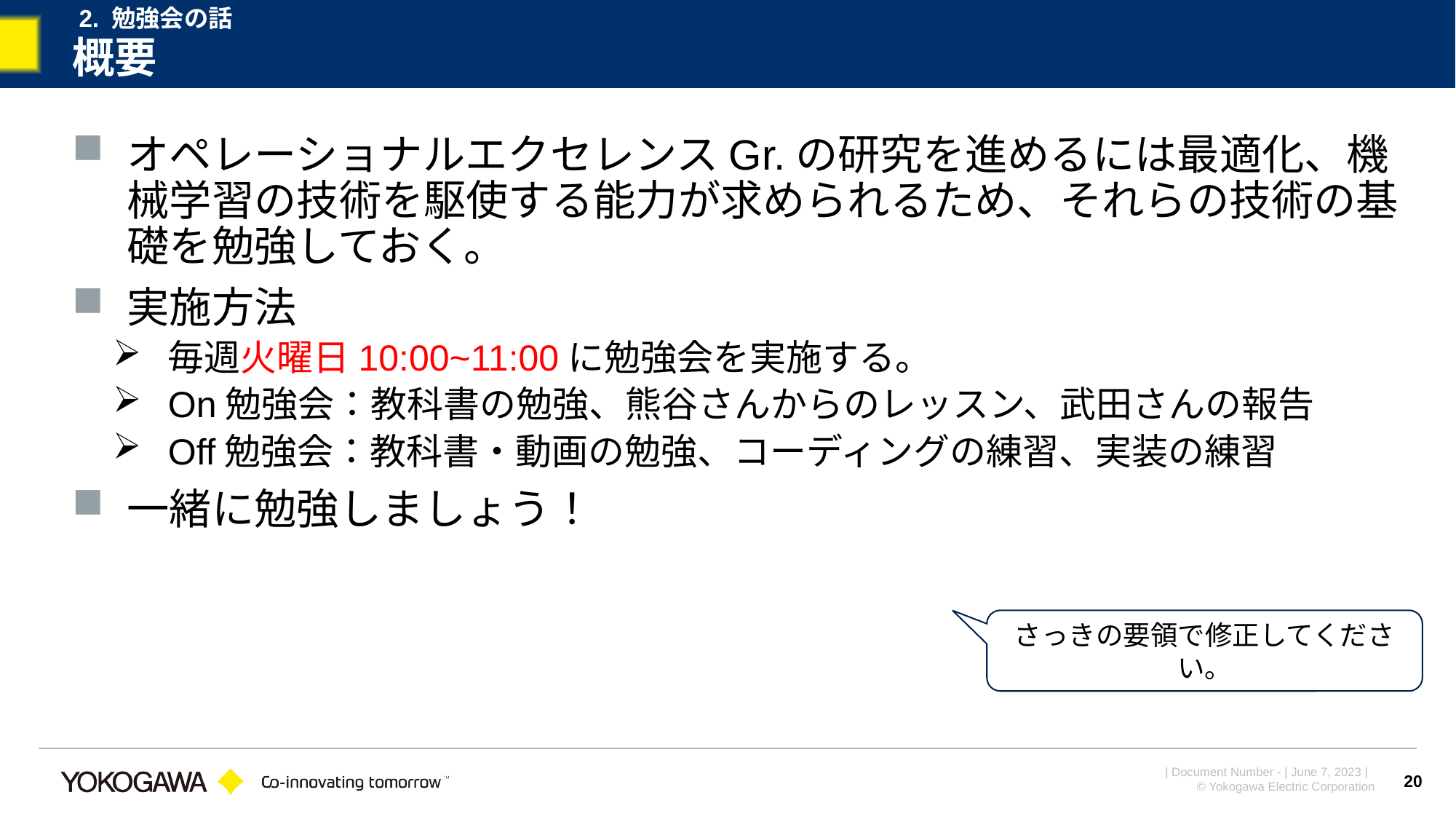

2. 勉強会の話
# 概要
オペレーショナルエクセレンスGr.の研究を進めるには最適化、機械学習の技術を駆使する能力が求められるため、それらの技術の基礎を勉強しておく。
実施方法
毎週火曜日10:00~11:00に勉強会を実施する。
On勉強会：教科書の勉強、熊谷さんからのレッスン、武田さんの報告
Off勉強会：教科書・動画の勉強、コーディングの練習、実装の練習
一緒に勉強しましょう！

さっきの要領で修正してください。
20